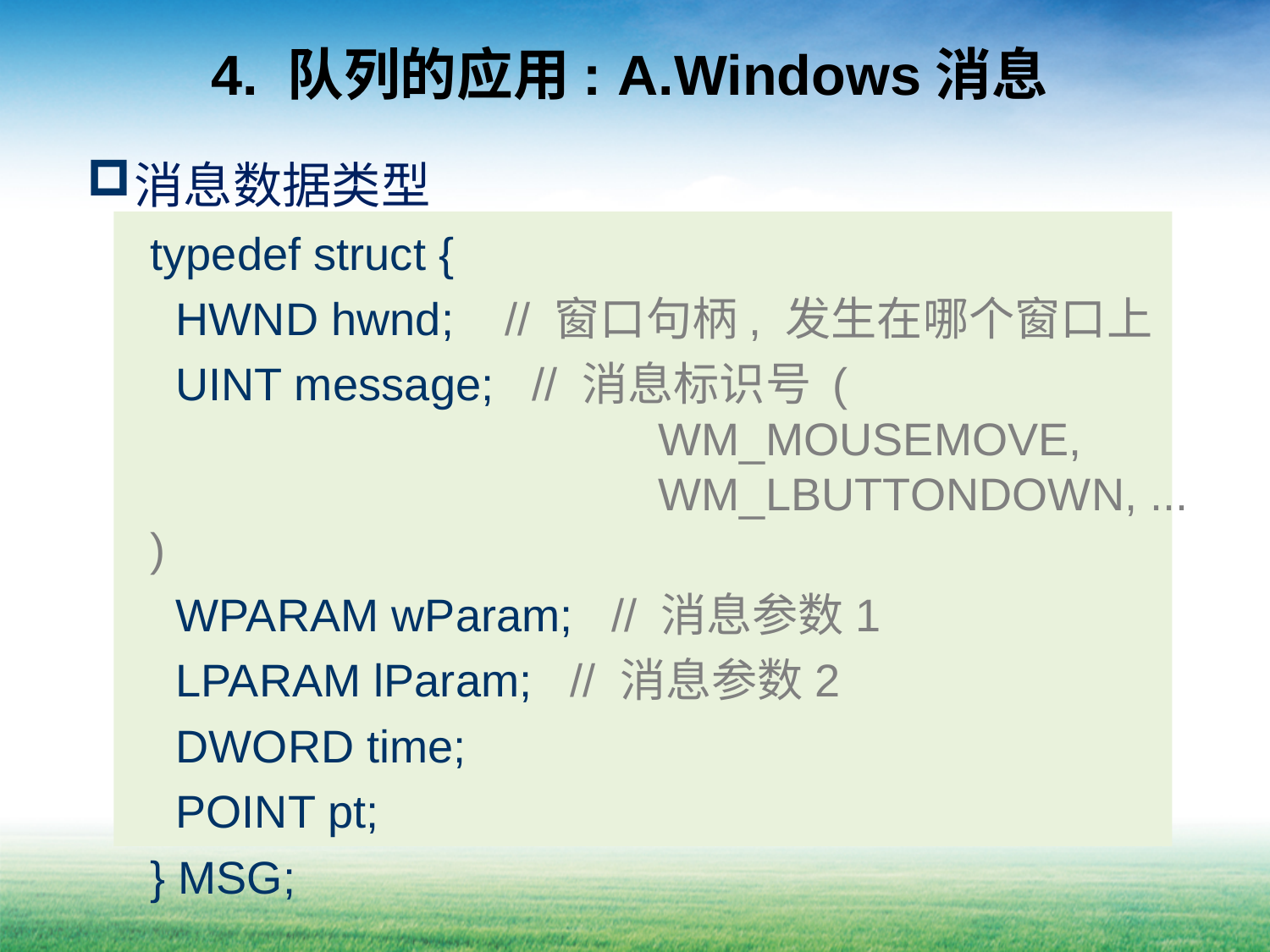

# 4. 队列的应用: A.Windows消息
消息数据类型
typedef struct {
  HWND hwnd;    // 窗口句柄, 发生在哪个窗口上
  UINT message;   // 消息标识号 ( 							WM_MOUSEMOVE, 					WM_LBUTTONDOWN, ... )
  WPARAM wParam;   // 消息参数1
  LPARAM lParam;   // 消息参数2
  DWORD time;
  POINT pt;
} MSG;